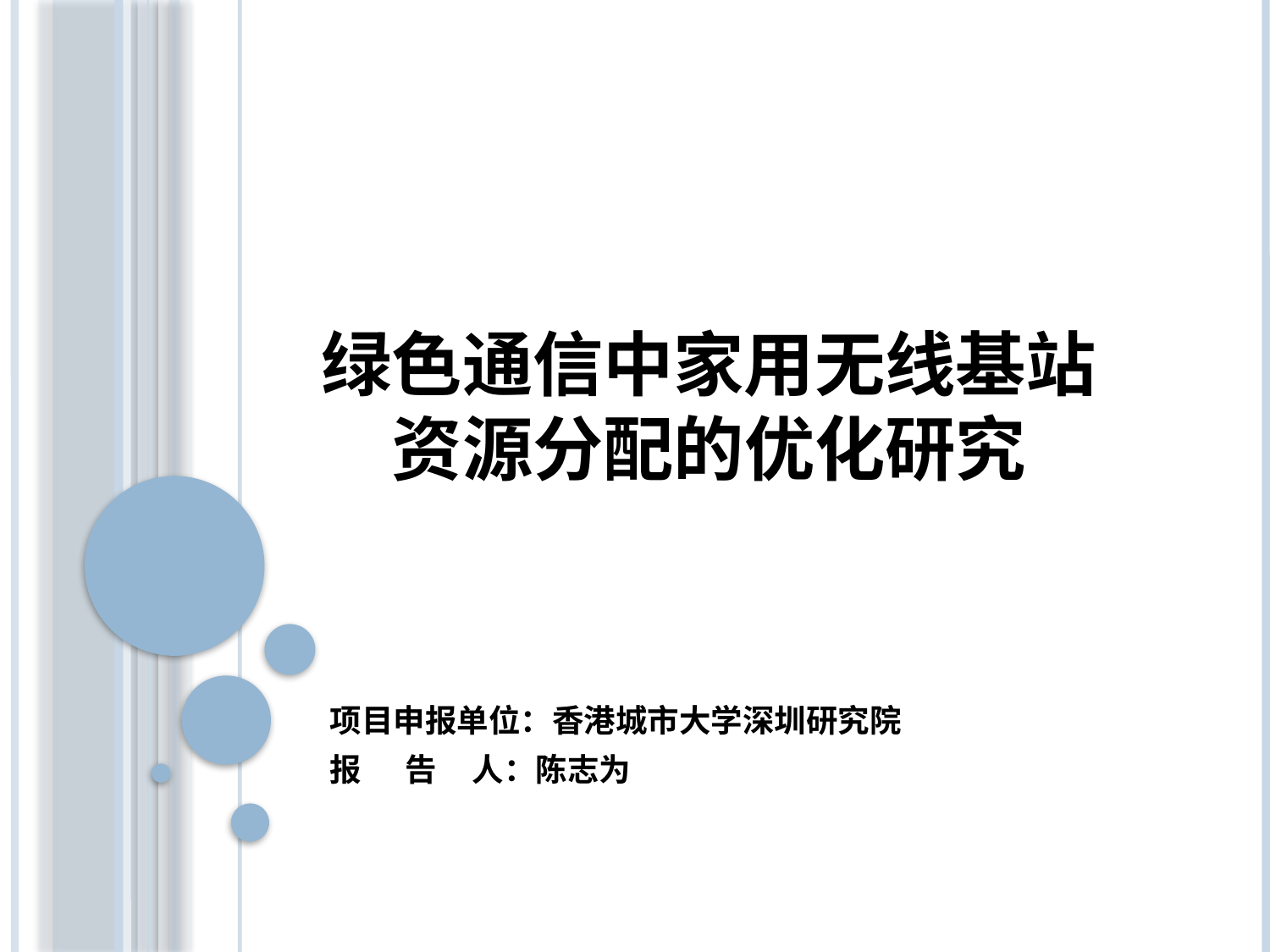

# 绿色通信中家用无线基站 资源分配的优化研究
项目申报单位：香港城市大学深圳研究院
报      告     人：陈志为